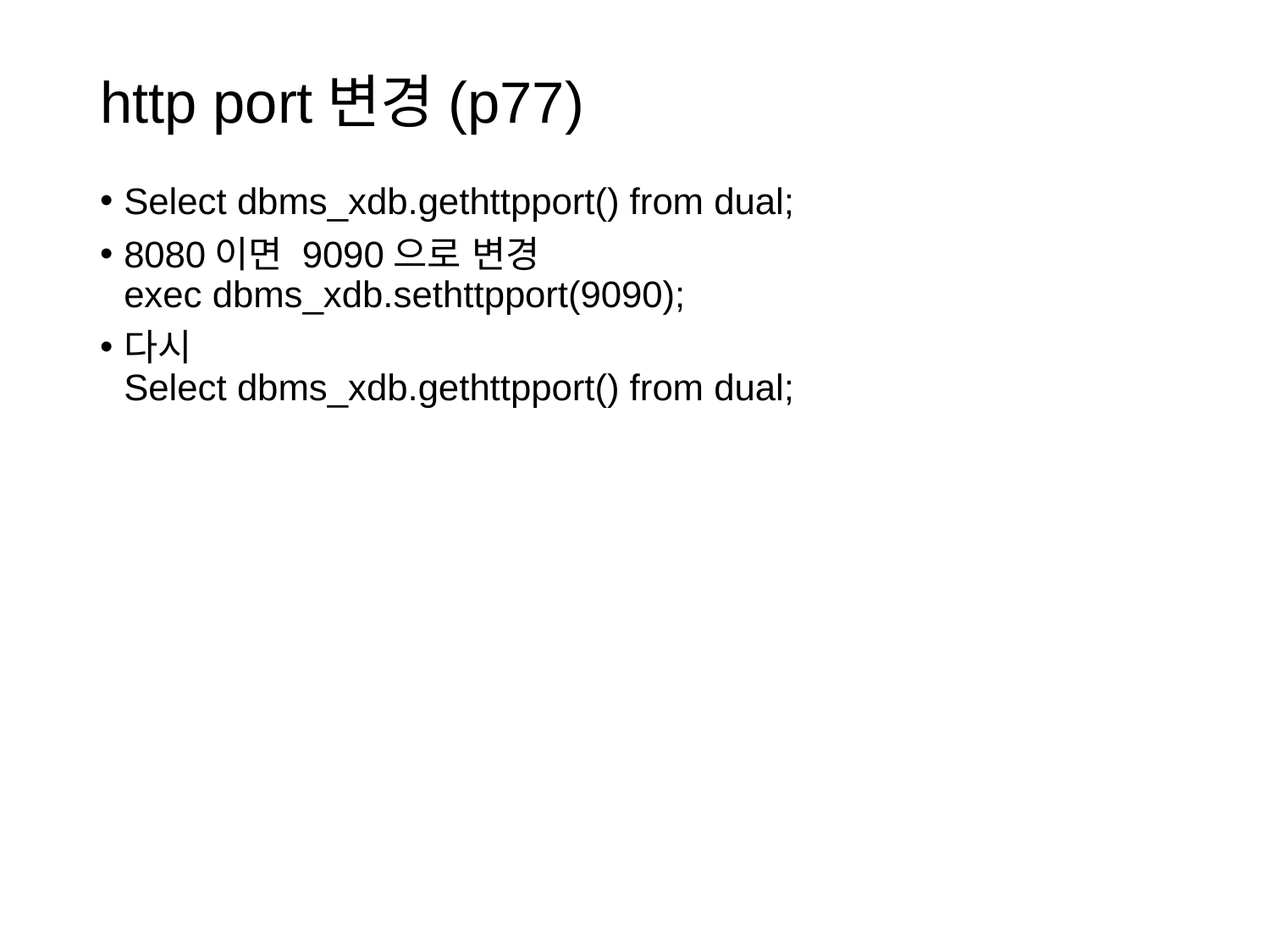

# http port변경(p77)
Select dbms_xdb.gethttpport() from dual;
8080이면 9090으로 변경
exec dbms_xdb.sethttpport(9090);
다시
Select dbms_xdb.gethttpport() from dual;